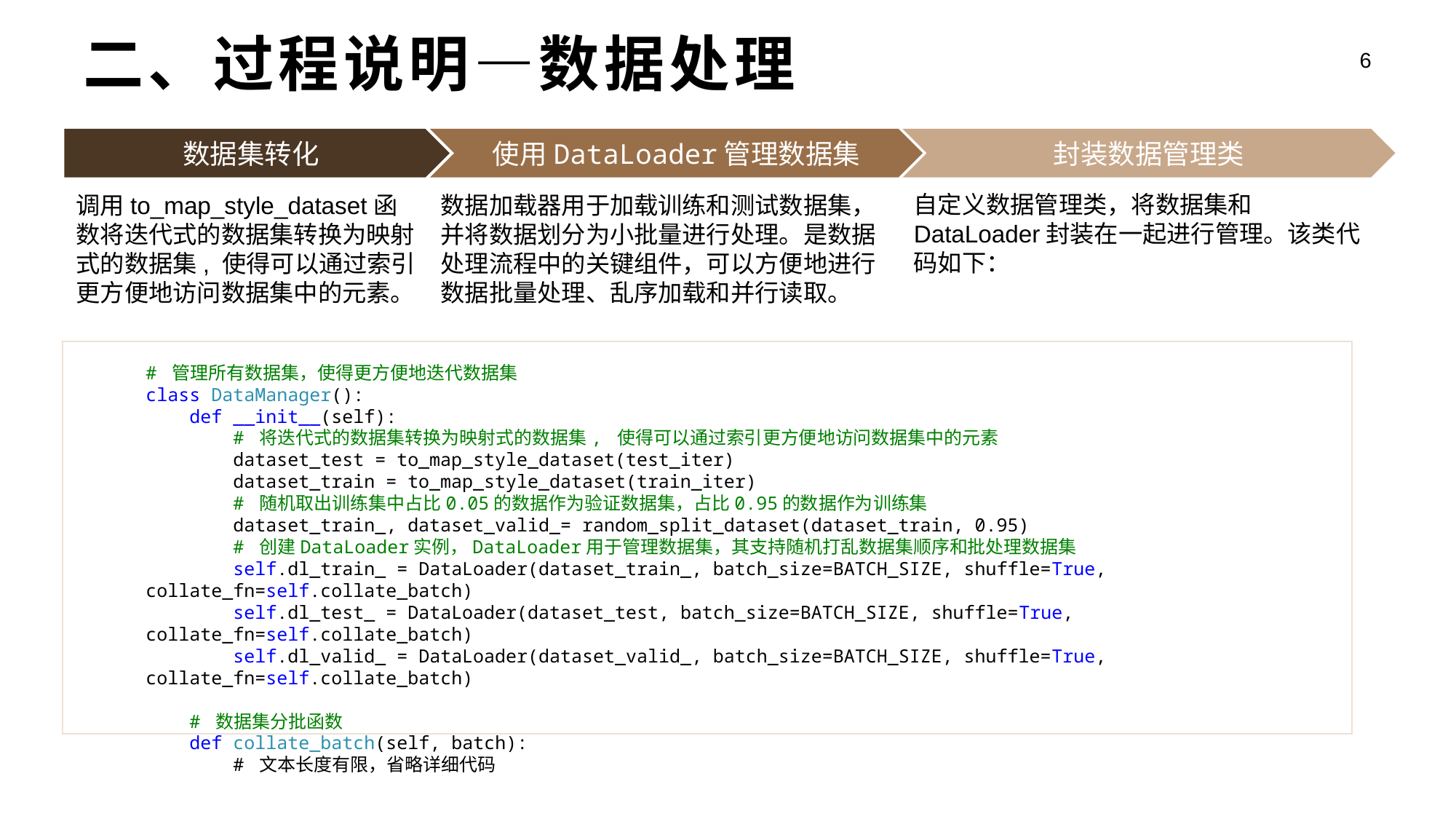

二、过程说明—数据处理
数据集转化
使用DataLoader管理数据集
封装数据管理类
自定义数据管理类，将数据集和DataLoader封装在一起进行管理。该类代码如下：
调用to_map_style_dataset函数将迭代式的数据集转换为映射式的数据集, 使得可以通过索引更方便地访问数据集中的元素。
数据加载器用于加载训练和测试数据集，并将数据划分为小批量进行处理。是数据处理流程中的关键组件，可以方便地进行数据批量处理、乱序加载和并行读取。

# 管理所有数据集，使得更方便地迭代数据集
class DataManager():
    def __init__(self):
        # 将迭代式的数据集转换为映射式的数据集, 使得可以通过索引更方便地访问数据集中的元素
        dataset_test = to_map_style_dataset(test_iter)
        dataset_train = to_map_style_dataset(train_iter)
        # 随机取出训练集中占比0.05的数据作为验证数据集，占比0.95的数据作为训练集
        dataset_train_, dataset_valid_= random_split_dataset(dataset_train, 0.95)
        # 创建DataLoader实例，DataLoader用于管理数据集，其支持随机打乱数据集顺序和批处理数据集
        self.dl_train_ = DataLoader(dataset_train_, batch_size=BATCH_SIZE, shuffle=True, collate_fn=self.collate_batch)
        self.dl_test_ = DataLoader(dataset_test, batch_size=BATCH_SIZE, shuffle=True, collate_fn=self.collate_batch)
        self.dl_valid_ = DataLoader(dataset_valid_, batch_size=BATCH_SIZE, shuffle=True, collate_fn=self.collate_batch)

    # 数据集分批函数
    def collate_batch(self, batch):
        # 文本长度有限，省略详细代码